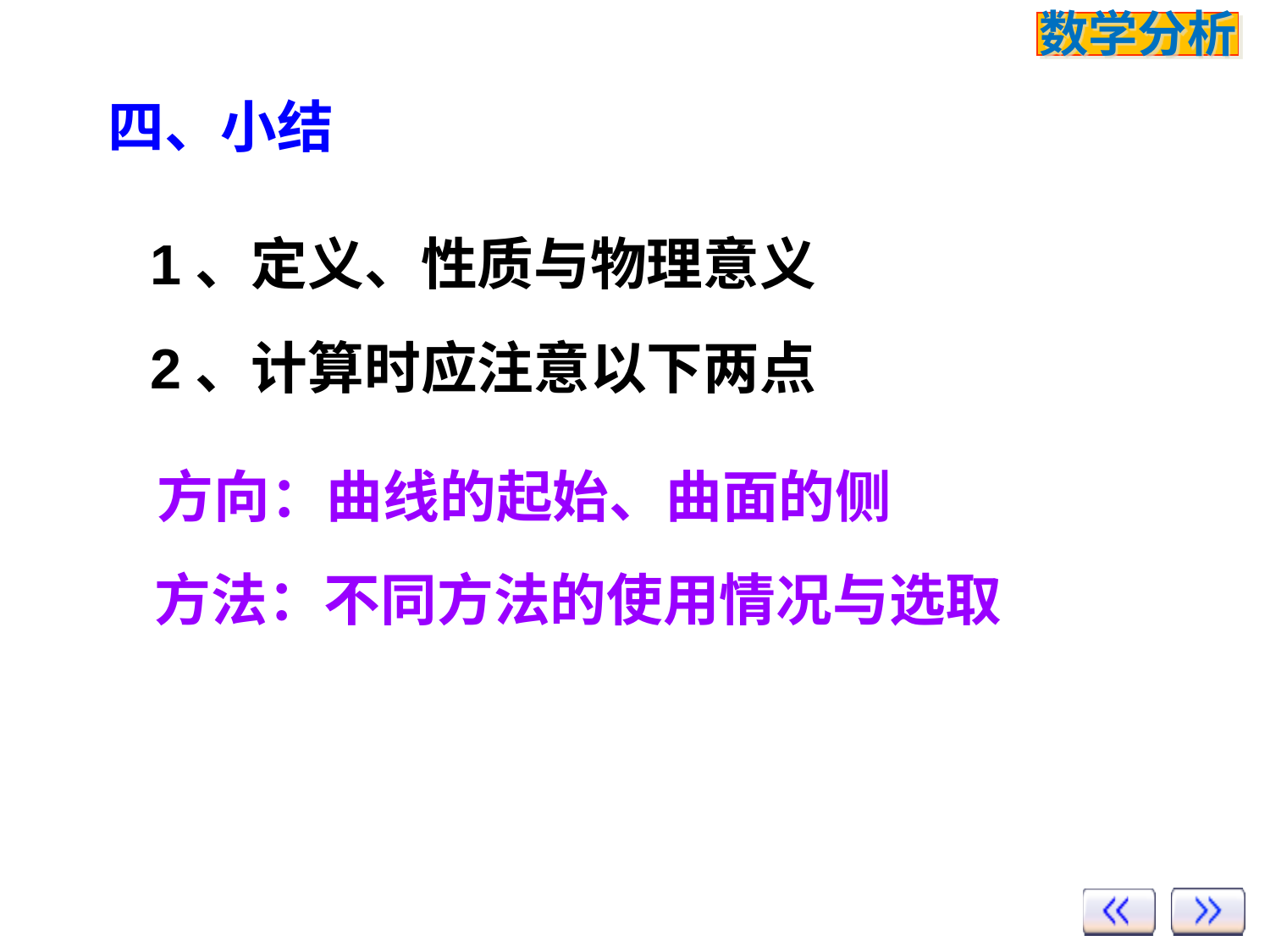

# 四、小结
1、定义、性质与物理意义
2、计算时应注意以下两点
方向：曲线的起始、曲面的侧
方法：不同方法的使用情况与选取